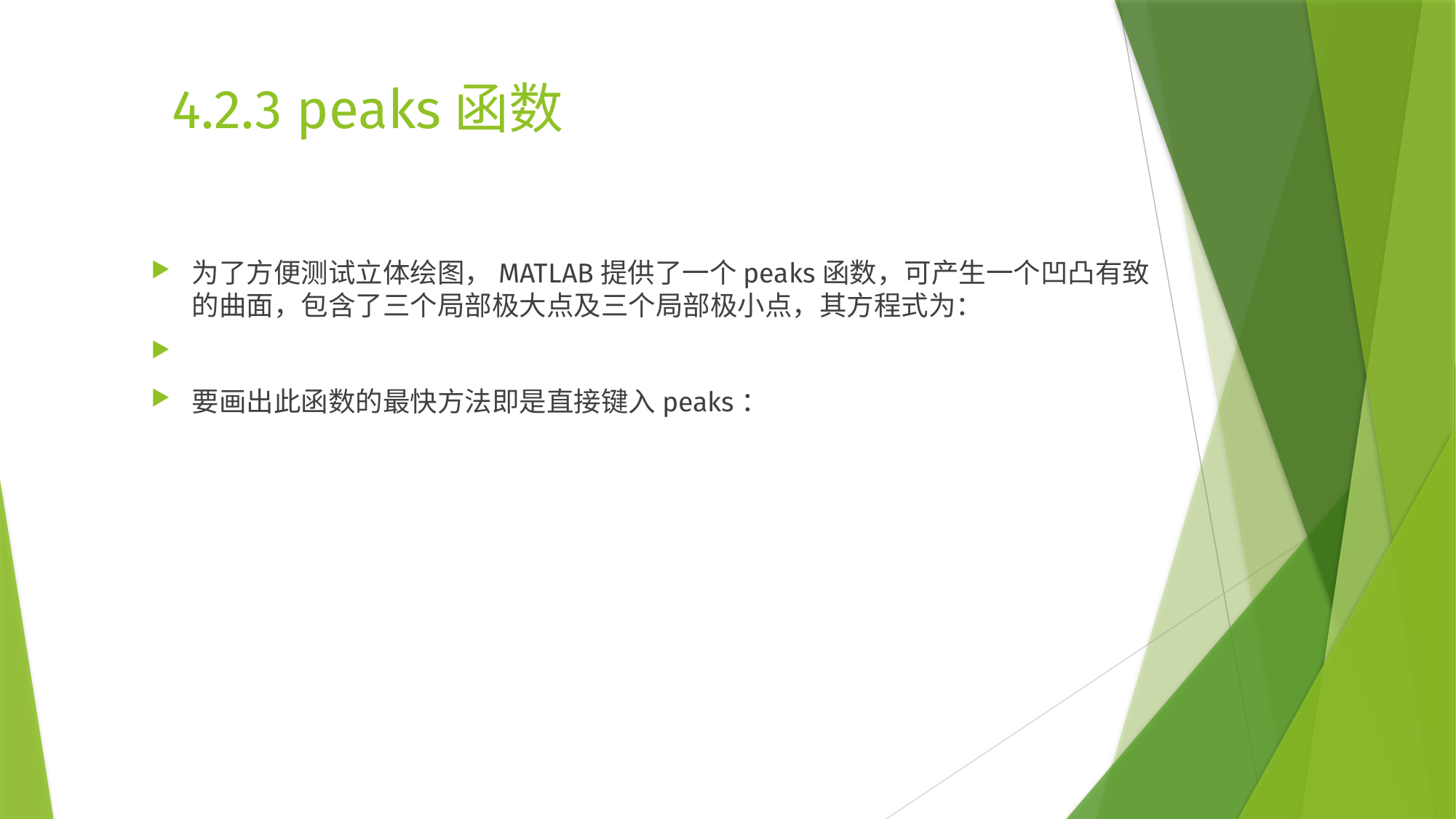

# 4.2.3 peaks函数
为了方便测试立体绘图，MATLAB提供了一个peaks函数，可产生一个凹凸有致的曲面，包含了三个局部极大点及三个局部极小点，其方程式为：

要画出此函数的最快方法即是直接键入peaks：